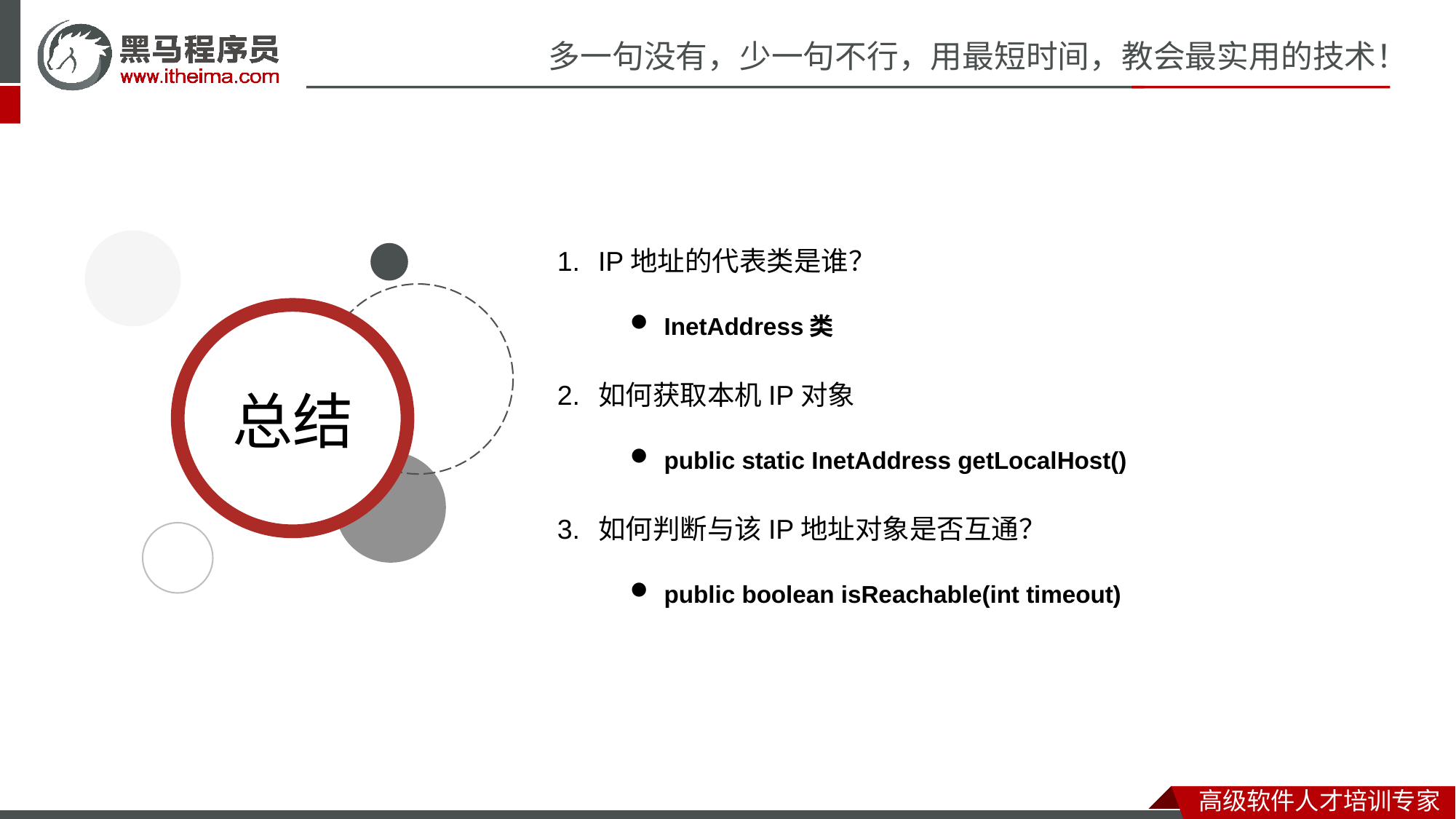

IP地址的代表类是谁？
InetAddress类
如何获取本机IP对象
public static InetAddress getLocalHost()
如何判断与该IP地址对象是否互通？
public boolean isReachable(int timeout)